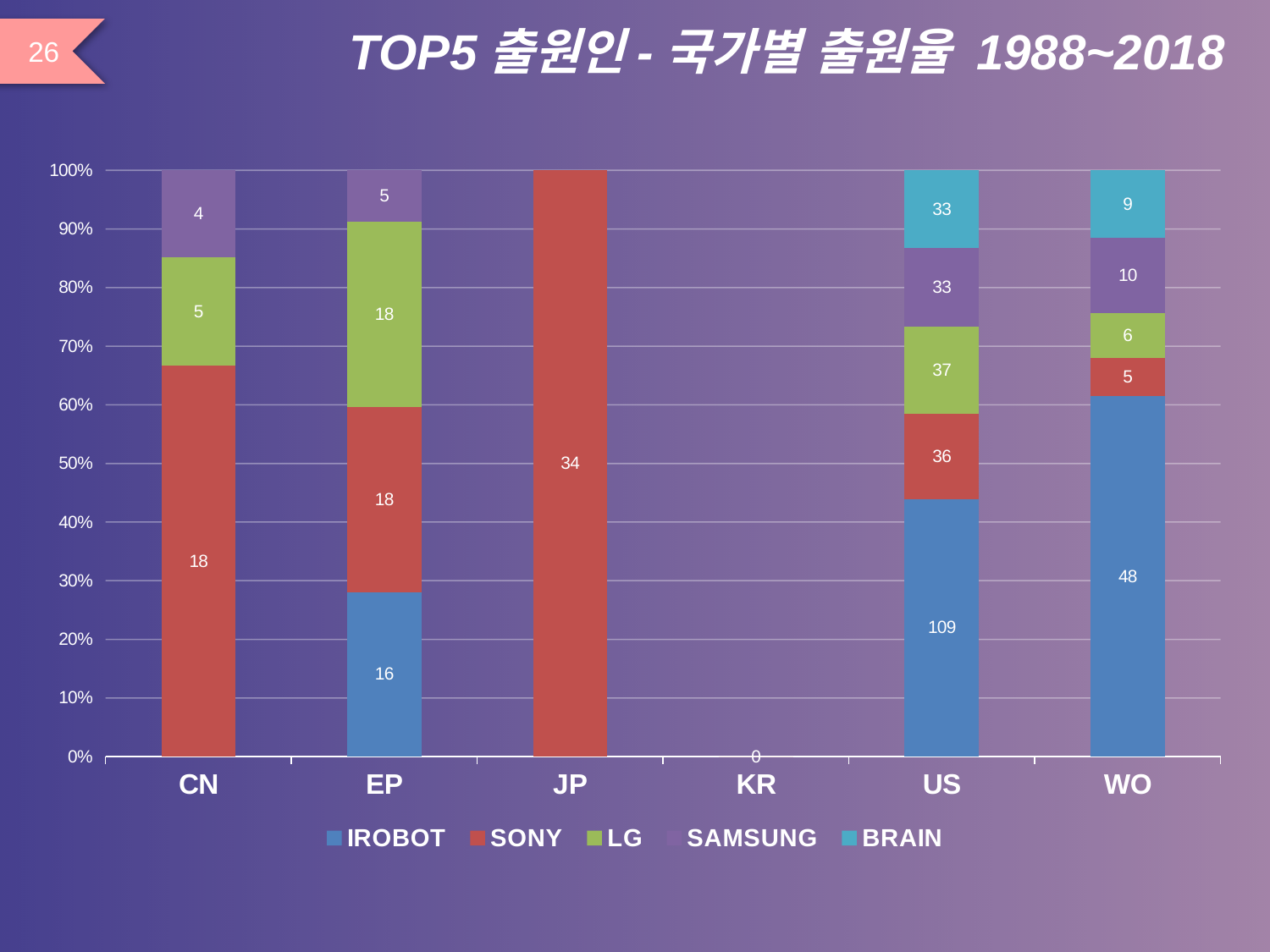

# TOP5출원인-국가별 출원율 1988~2018
26

### Chart

| Category | IROBOT | SONY | LG | SAMSUNG | BRAIN |
|---|---|---|---|---|---|
| CN | None | 18.0 | 5.0 | 4.0 | None |
| EP | 16.0 | 18.0 | 18.0 | 5.0 | None |
| JP | None | 34.0 | None | None | None |
| KR | None | 0.0 | None | None | None |
| US | 109.0 | 36.0 | 37.0 | 33.0 | 33.0 |
| WO | 48.0 | 5.0 | 6.0 | 10.0 | 9.0 |